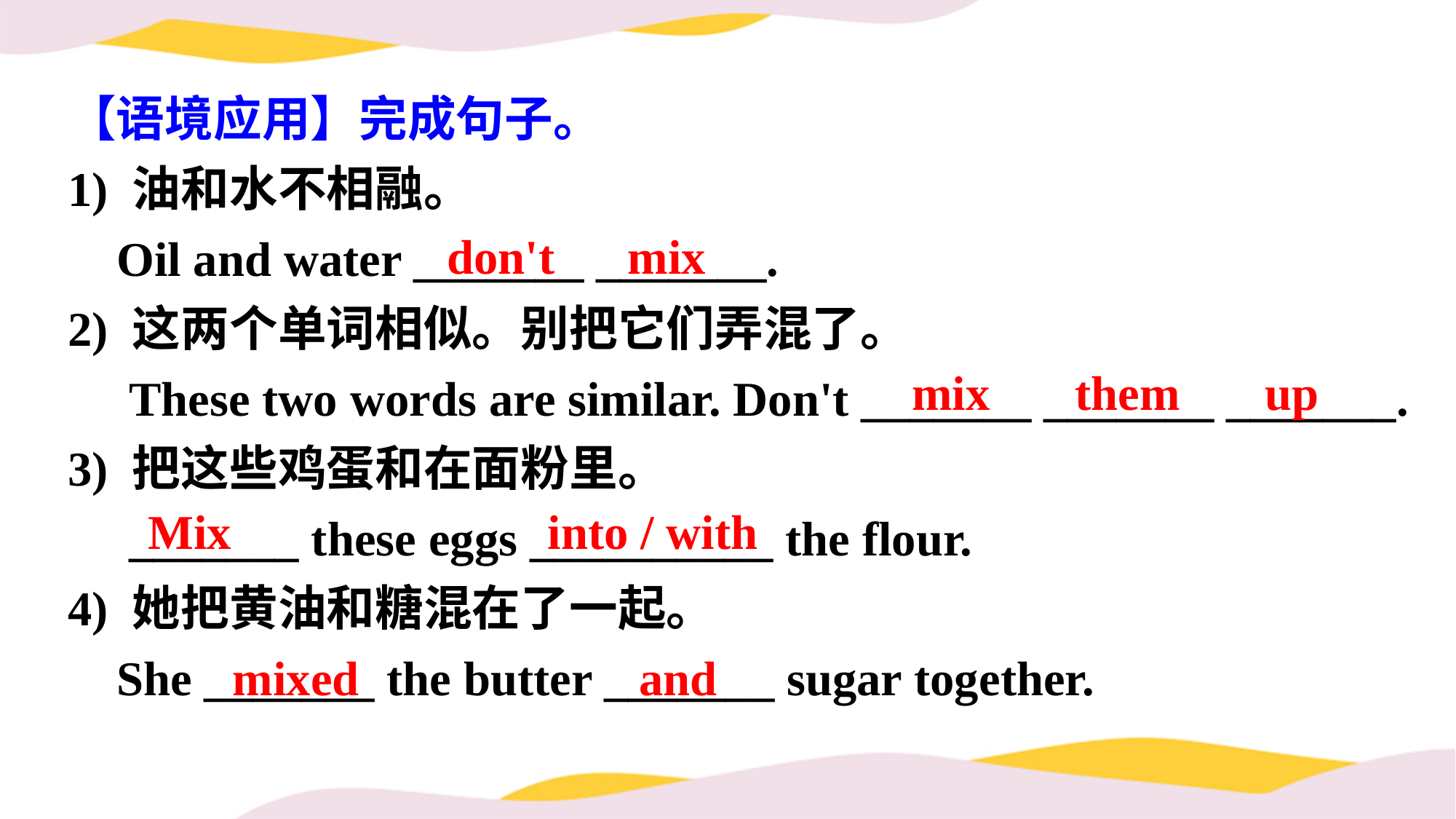

【语境应用】完成句子。
1) 油和水不相融。
    Oil and water _______ _______.
2) 这两个单词相似。别把它们弄混了。
     These two words are similar. Don't _______ _______ _______.
3) 把这些鸡蛋和在面粉里。
     _______ these eggs __________ the flour.
4) 她把黄油和糖混在了一起。
    She _______ the butter _______ sugar together.
don't      mix
mix       them       up
Mix                          into / with
mixed                       and